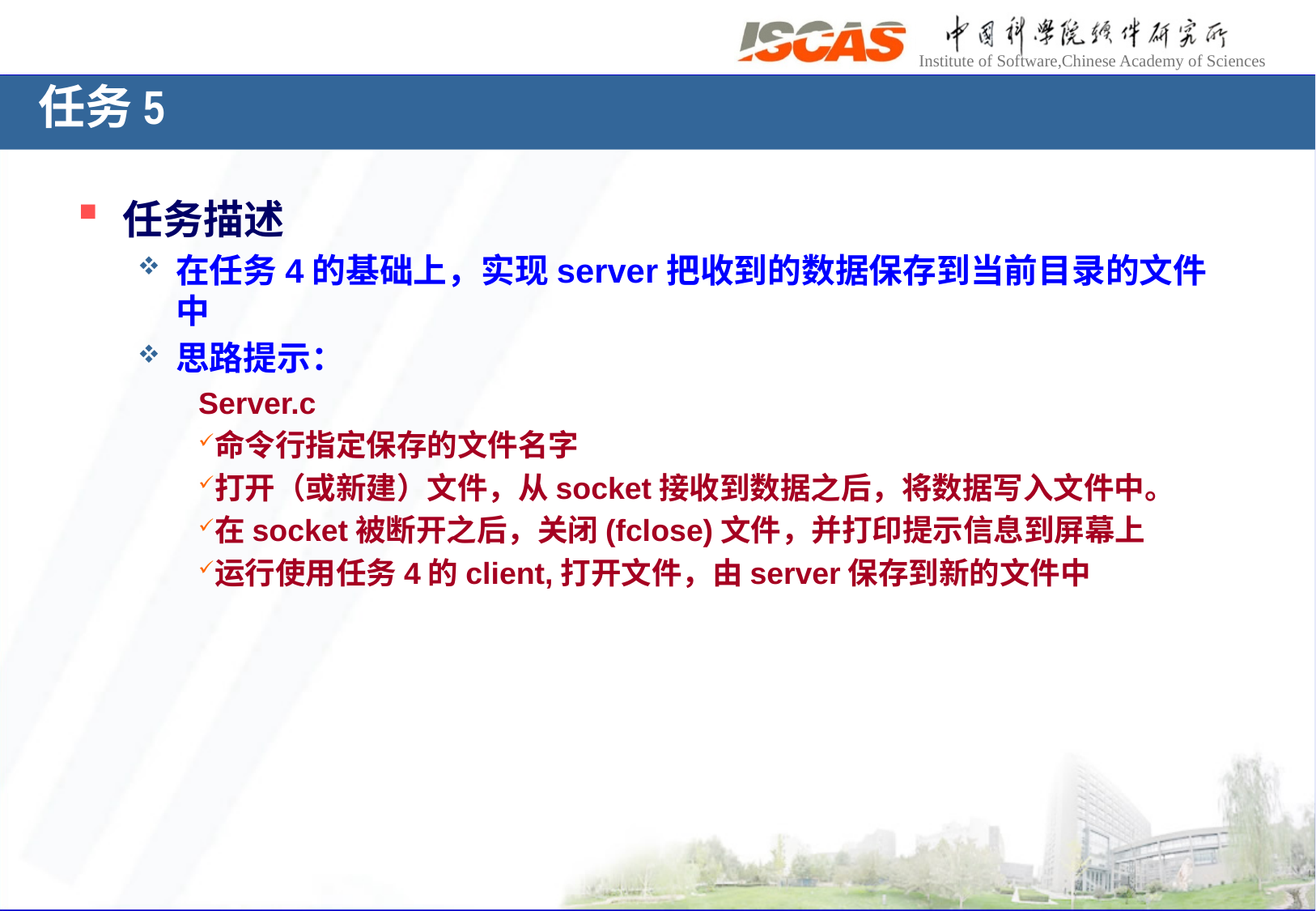

# 任务5
任务描述
在任务4的基础上，实现server把收到的数据保存到当前目录的文件中
思路提示：
Server.c
命令行指定保存的文件名字
打开（或新建）文件，从socket接收到数据之后，将数据写入文件中。
在socket被断开之后，关闭(fclose)文件，并打印提示信息到屏幕上
运行使用任务4的client,打开文件，由server保存到新的文件中